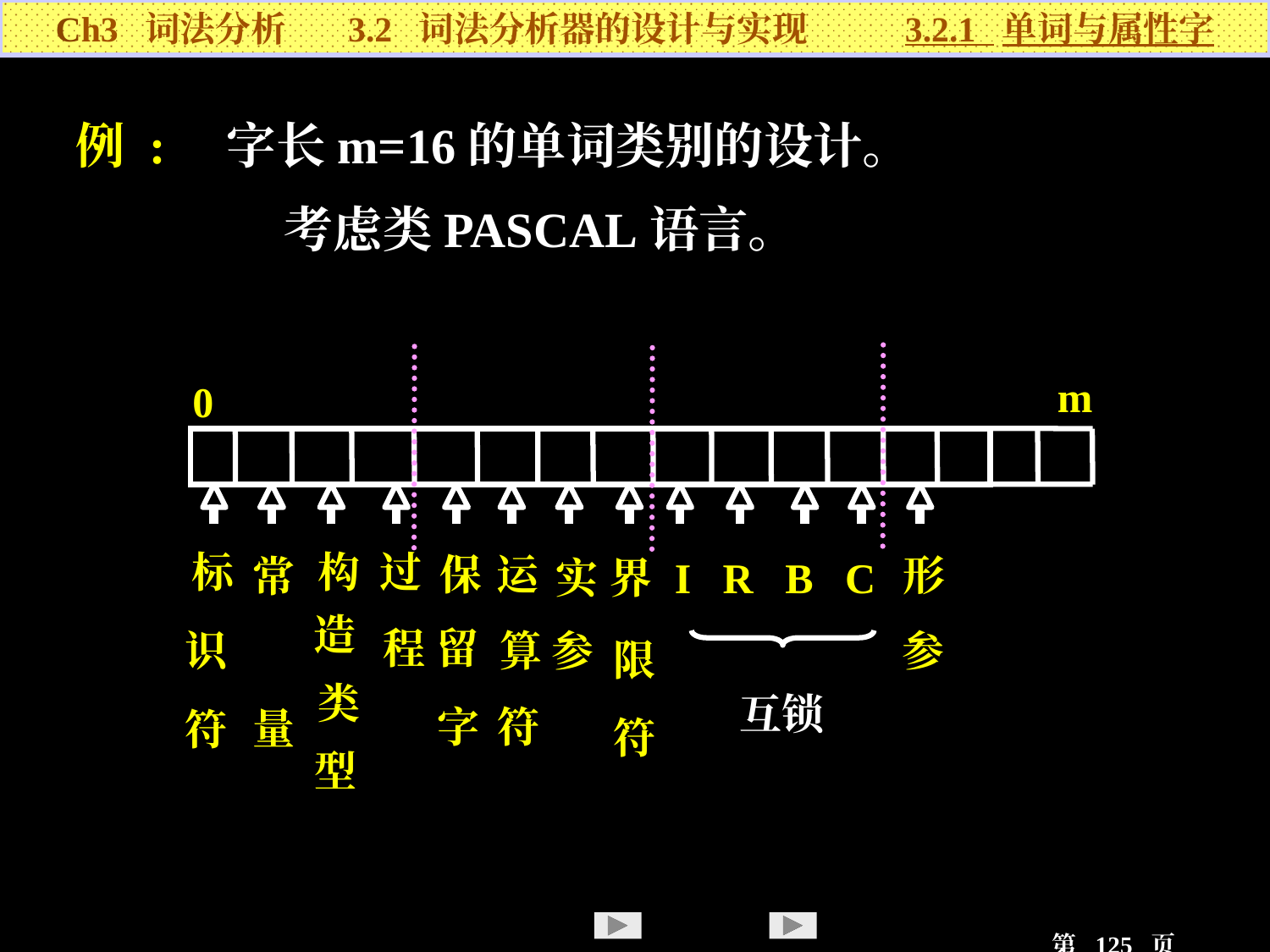

Ch3  词法分析      3.2  词法分析器的设计与实现          3.2.1  单词与属性字
例 :    字长m=16的单词类别的设计。
                考虑类PASCAL语言。

m
0

标
构
过
保
运
形
常
实
界
I   R   B   C
造

程 留

识
算
参
参
限
类
字
符

量
符
符
型

互锁